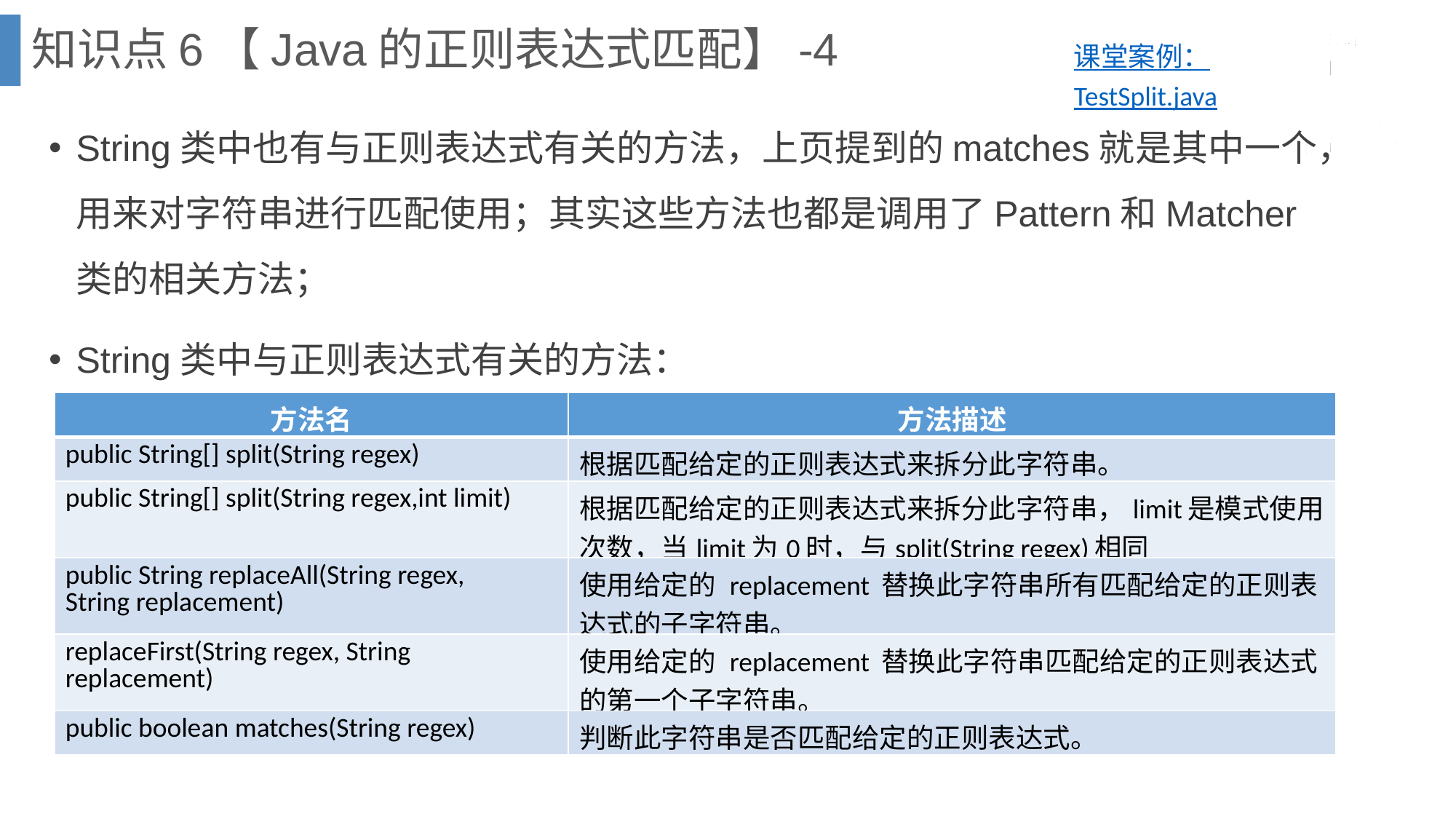

知识点6【Java的正则表达式匹配】-4
课堂案例：
TestSplit.java

String类中也有与正则表达式有关的方法，上页提到的matches就是其中一个，用来对字符串进行匹配使用；其实这些方法也都是调用了Pattern和Matcher类的相关方法；
String类中与正则表达式有关的方法：

| 方法名 | 方法描述 |
| --- | --- |
| public String[] split(String regex) | 根据匹配给定的正则表达式来拆分此字符串。 |
| public String[] split(String regex,int limit) | 根据匹配给定的正则表达式来拆分此字符串，limit是模式使用次数，当limit为0时，与split(String regex)相同 |
| public String replaceAll(String regex, String replacement) | 使用给定的 replacement 替换此字符串所有匹配给定的正则表达式的子字符串。 |
| replaceFirst(String regex, String replacement) | 使用给定的 replacement 替换此字符串匹配给定的正则表达式的第一个子字符串。 |
| public boolean matches(String regex) | 判断此字符串是否匹配给定的正则表达式。 |